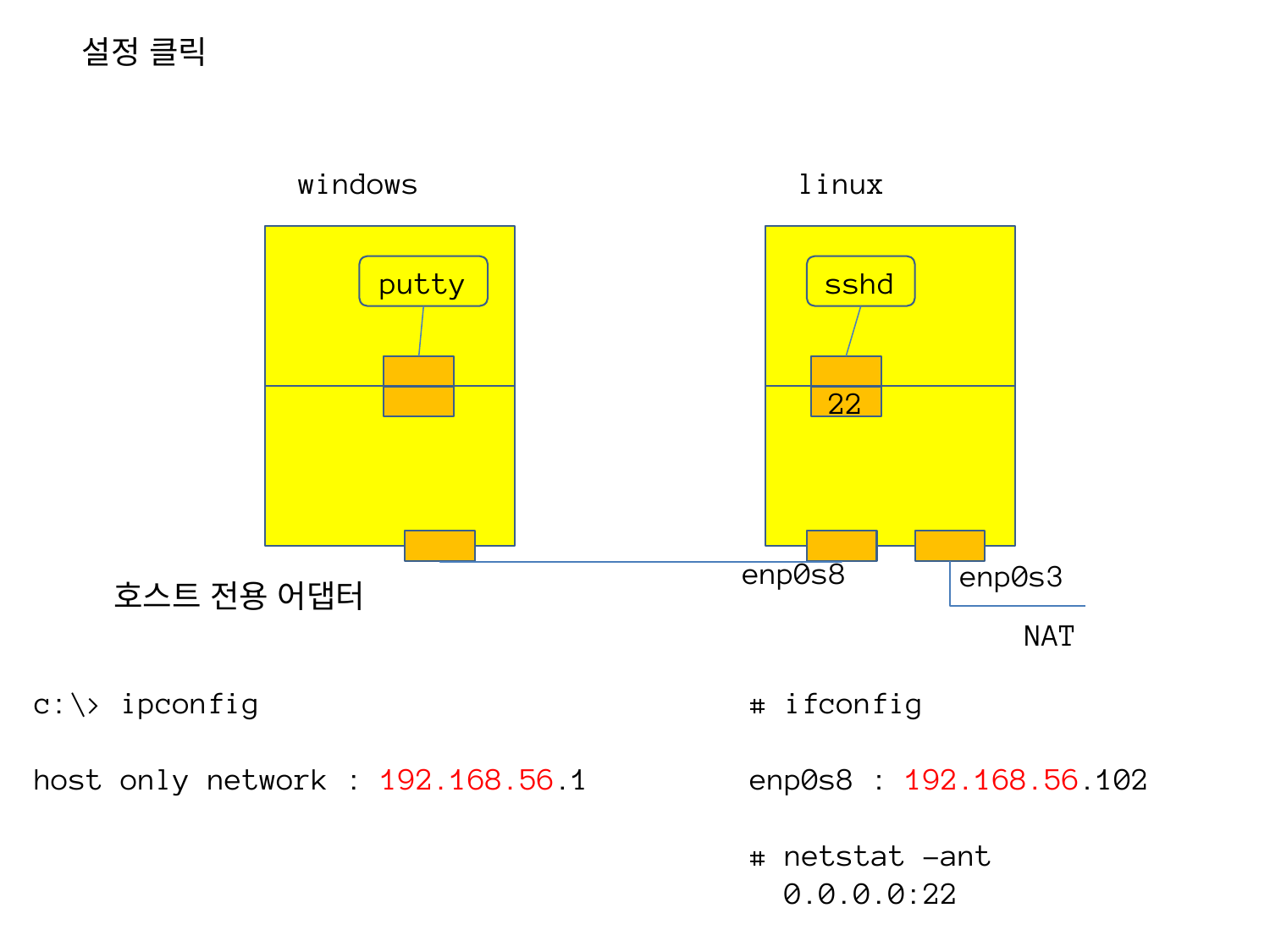

설정 클릭
windows
linux

putty
sshd

22

enp0s8
enp0s3
호스트 전용 어댑터
NAT
c:\> ipconfig

host only network : 192.168.56.1

# ifconfig

enp0s8 : 192.168.56.102

# netstat -ant
  0.0.0.0:22